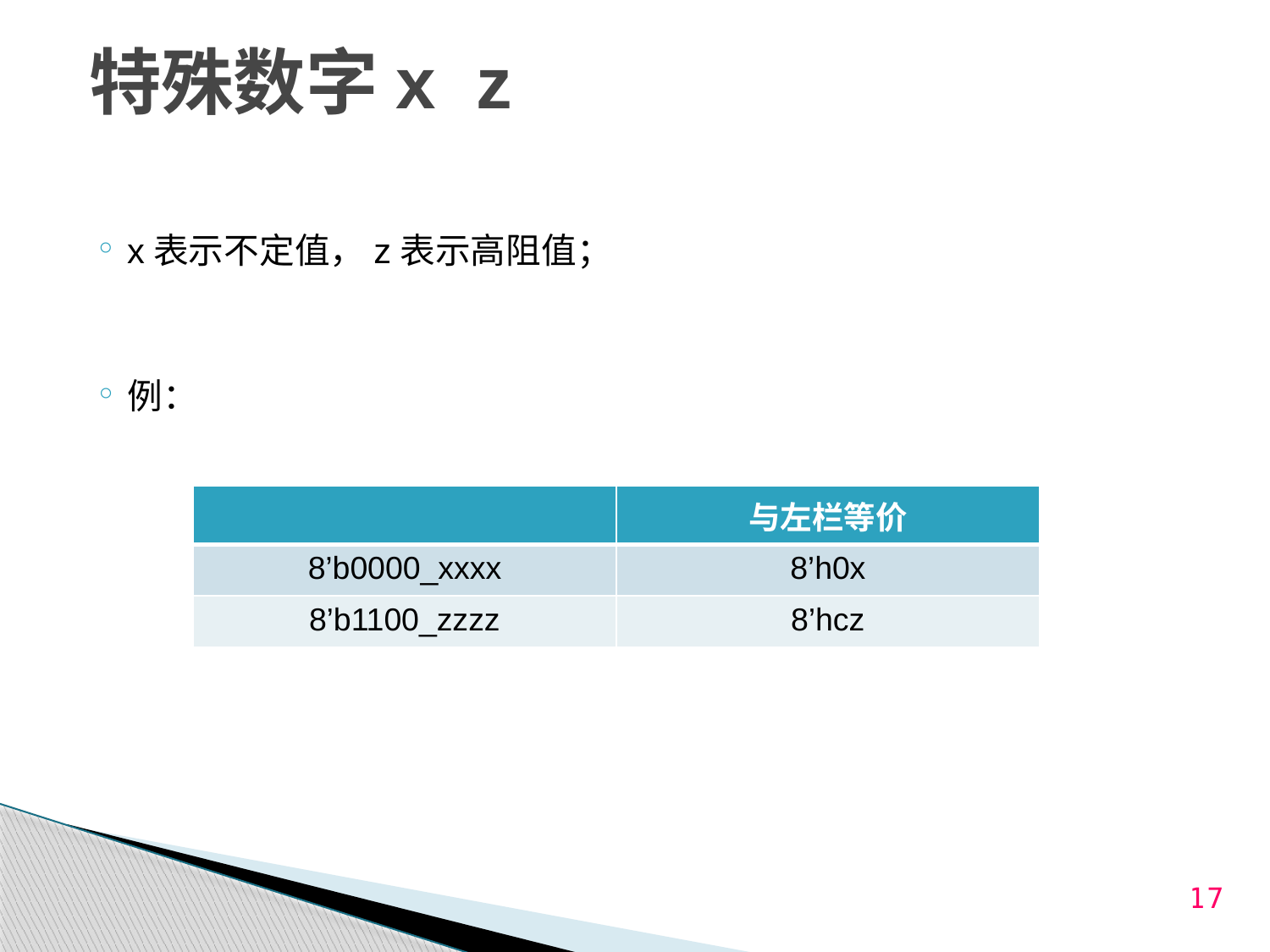

特殊数字x  z

x表示不定值，z表示高阻值；

例：

|  | 与左栏等价 |
| --- | --- |
| 8’b0000\_xxxx | 8’h0x |
| 8’b1100\_zzzz | 8’hcz |
17